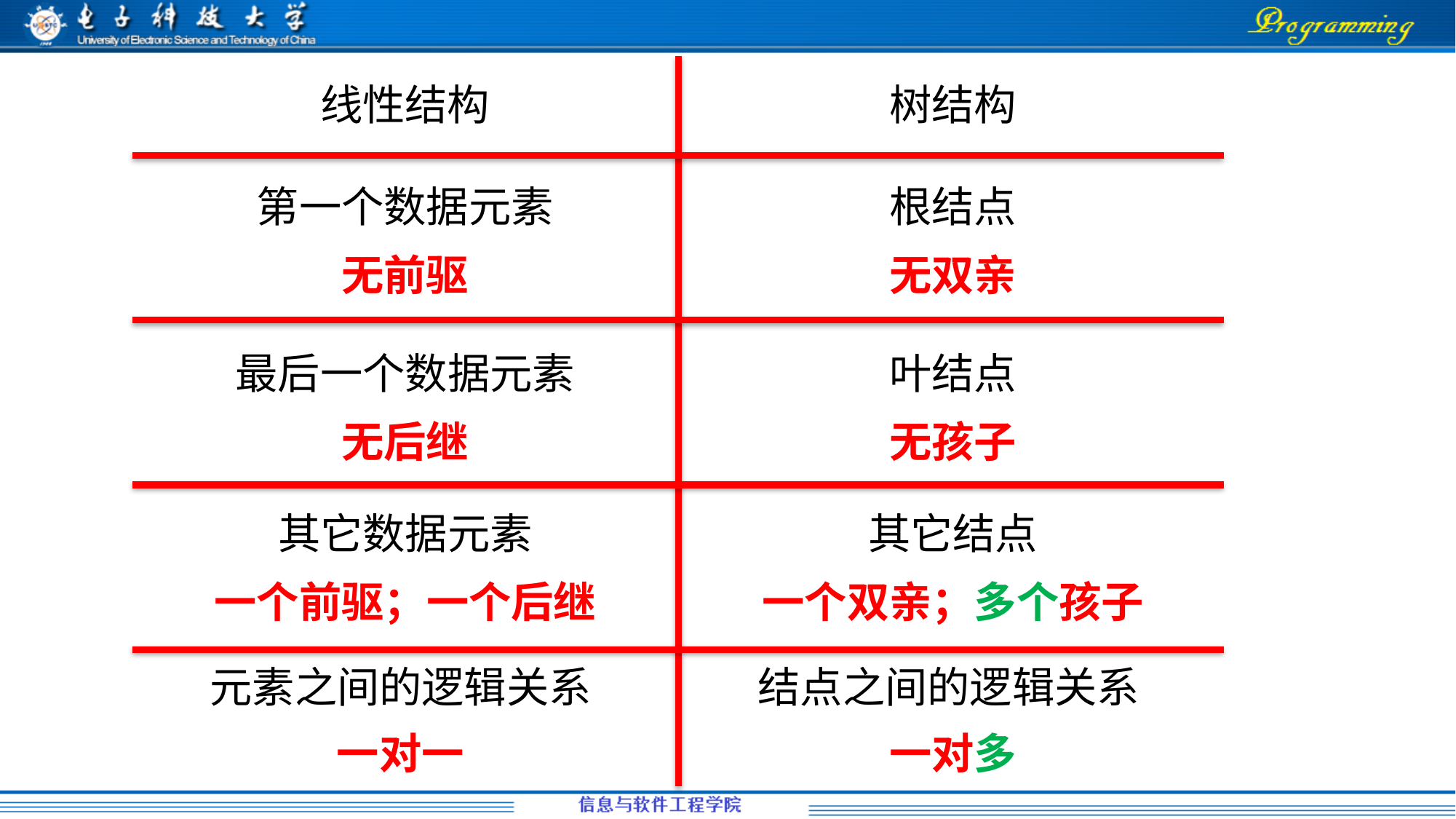

线性结构
树结构
第一个数据元素
根结点
无前驱
无双亲
最后一个数据元素
叶结点
无后继
无孩子
其它数据元素
其它结点
一个前驱；一个后继
一个双亲；多个孩子
元素之间的逻辑关系
结点之间的逻辑关系
一对一
一对多